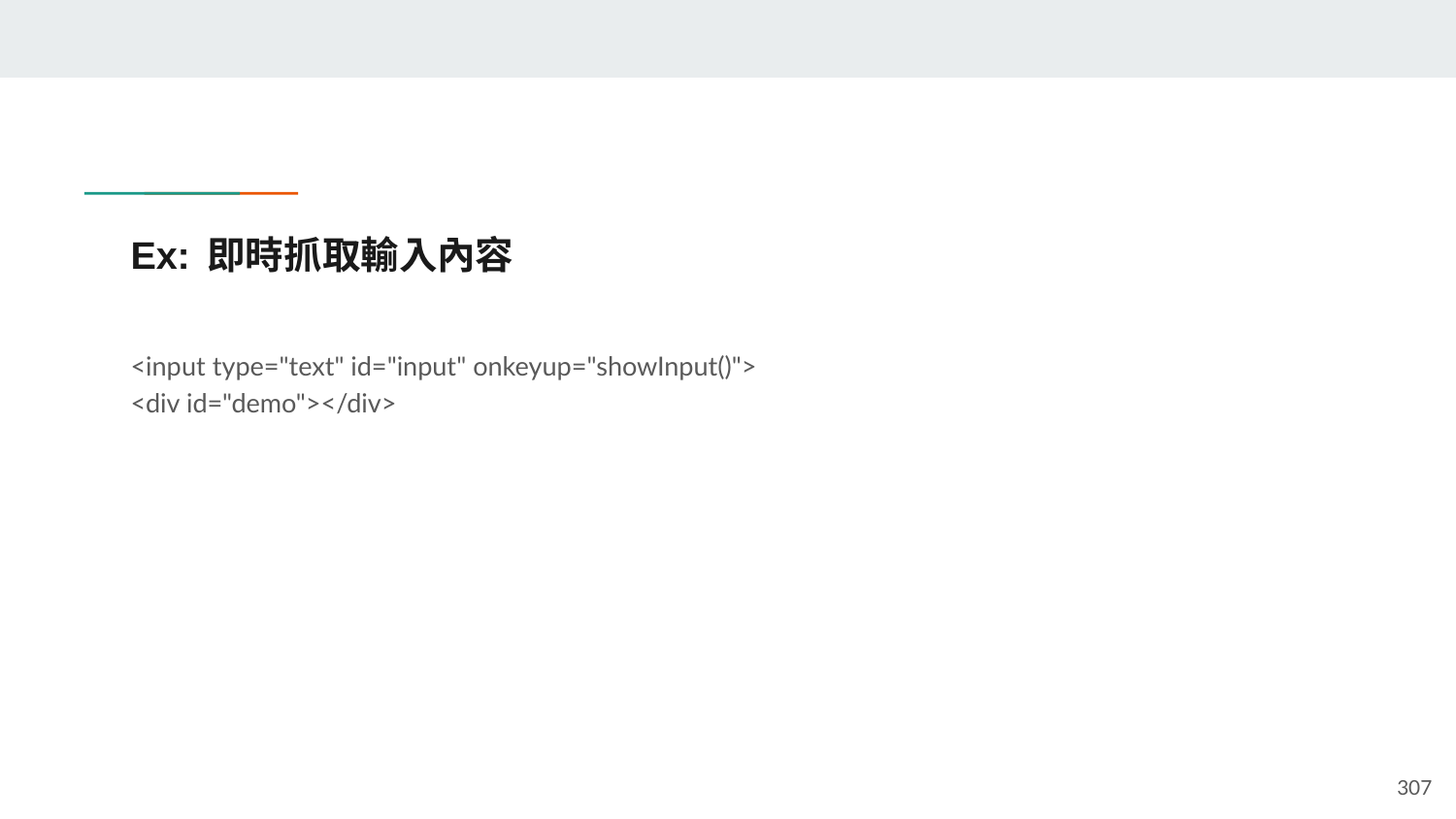

# Ex: 即時抓取輸入內容
<input type="text" id="input" onkeyup="showInput()">
<div id="demo"></div>
307